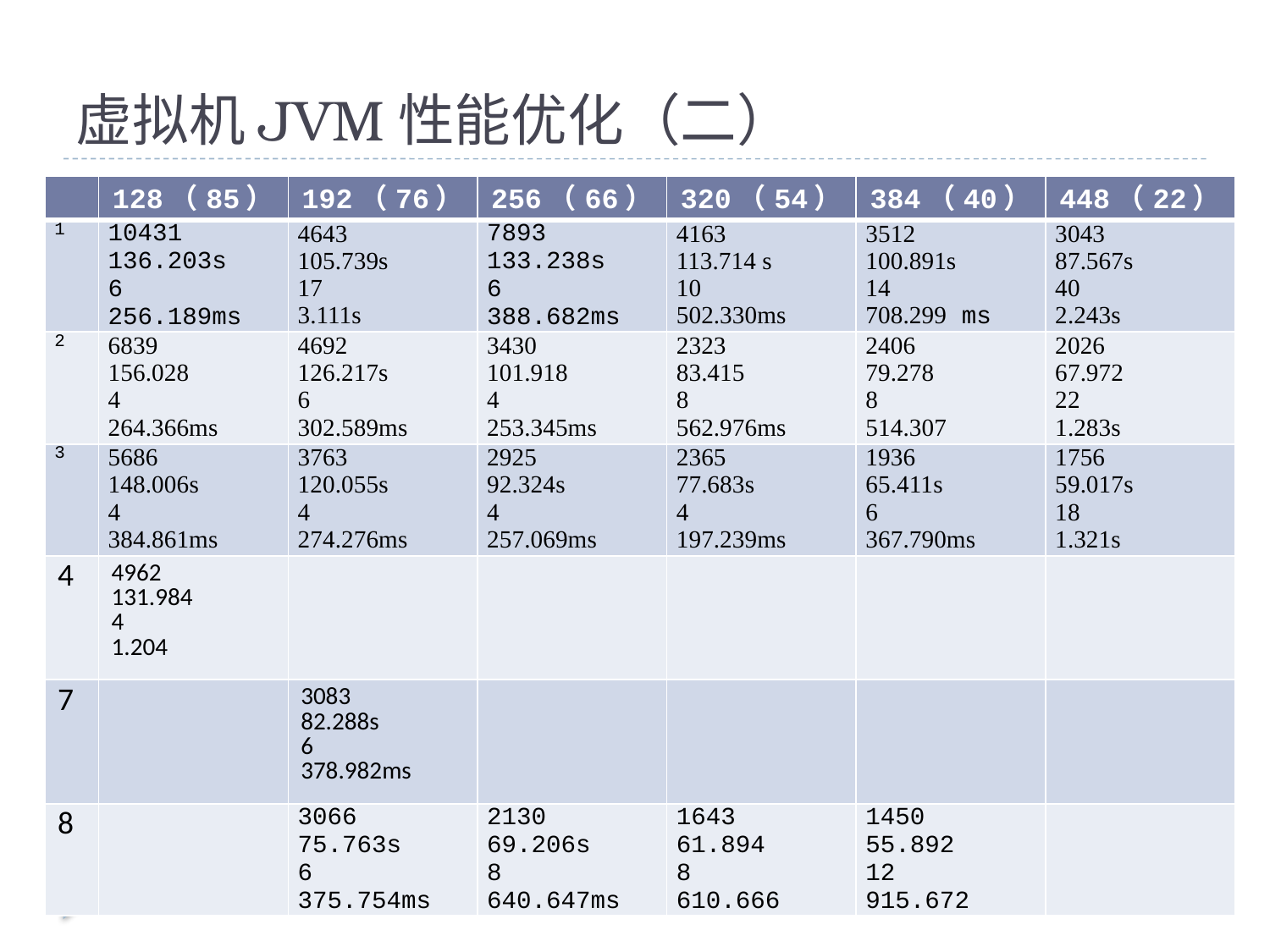

# 虚拟机JVM性能优化（二）
|  | 128（85） | 192（76） | 256（66） | 320（54） | 384（40） | 448（22） |
| --- | --- | --- | --- | --- | --- | --- |
| 1 | 10431 136.203s 6 256.189ms | 4643 105.739s 17 3.111s | 7893 133.238s 6 388.682ms | 4163 113.714 s 10 502.330ms | 3512 100.891s 14 708.299 ms | 3043 87.567s 40 2.243s |
| 2 | 6839 156.028 4 264.366ms | 4692 126.217s 6 302.589ms | 3430 101.918 4 253.345ms | 2323 83.415 8 562.976ms | 2406 79.278 8 514.307 | 2026 67.972 22 1.283s |
| 3 | 5686 148.006s 4 384.861ms | 3763 120.055s 4 274.276ms | 2925 92.324s 4 257.069ms | 2365 77.683s 4 197.239ms | 1936 65.411s 6 367.790ms | 1756 59.017s 18 1.321s |
| 4 | 4962 131.984 4 1.204 |  |  |  |  |  |
| 7 |  | 3083 82.288s 6 378.982ms |  |  |  |  |
| 8 |  | 3066 75.763s 6 375.754ms | 2130 69.206s 8 640.647ms | 1643 61.894 8 610.666 | 1450 55.892 12 915.672 |  |